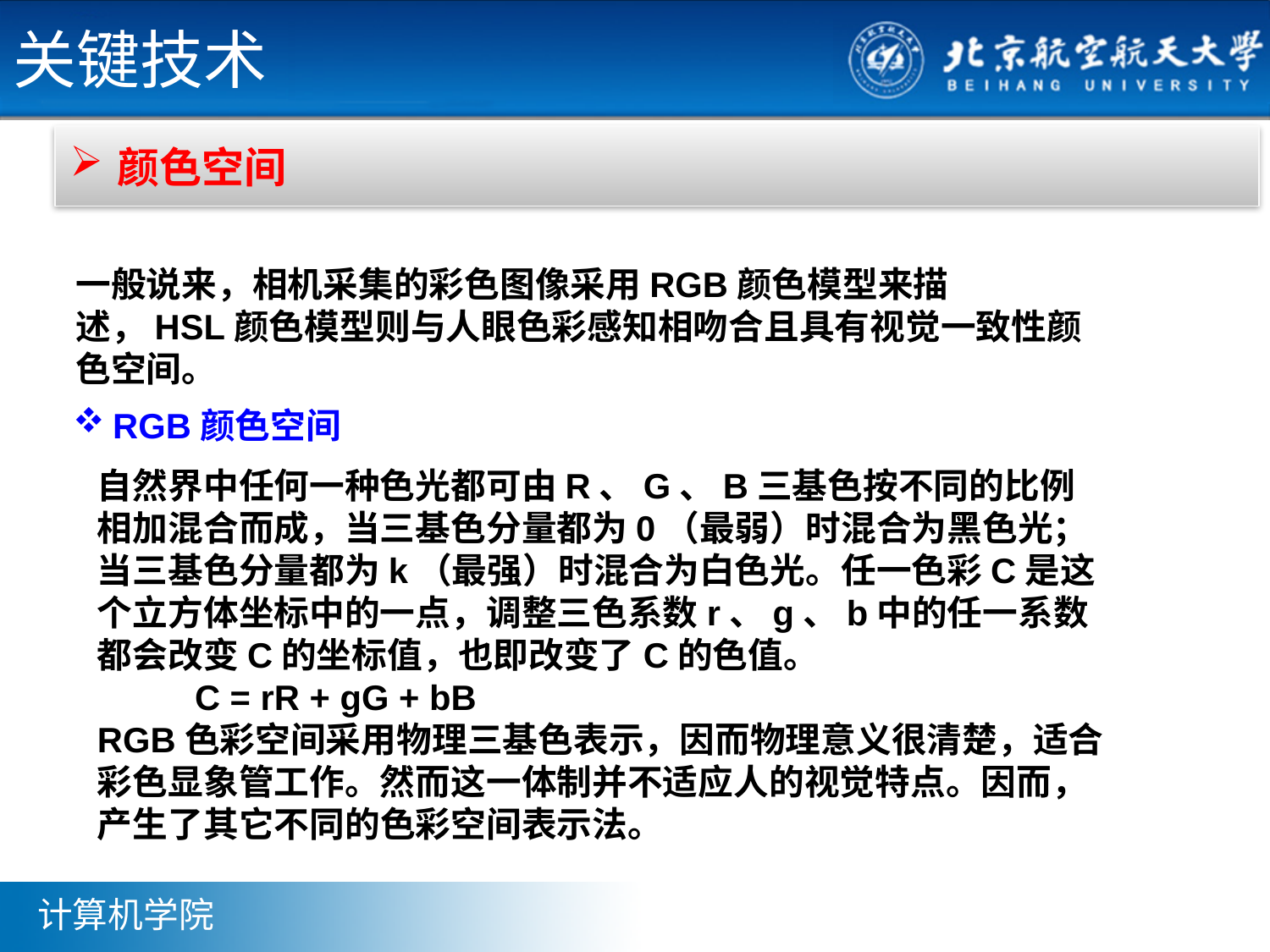

# 关键技术
颜色空间
一般说来，相机采集的彩色图像采用RGB颜色模型来描述，HSL颜色模型则与人眼色彩感知相吻合且具有视觉一致性颜色空间。
RGB颜色空间
自然界中任何一种色光都可由R、G、B三基色按不同的比例相加混合而成，当三基色分量都为0（最弱）时混合为黑色光；当三基色分量都为k（最强）时混合为白色光。任一色彩C是这个立方体坐标中的一点，调整三色系数r、g、b中的任一系数都会改变C的坐标值，也即改变了C的色值。
          C = rR + gG + bB
RGB色彩空间采用物理三基色表示，因而物理意义很清楚，适合彩色显象管工作。然而这一体制并不适应人的视觉特点。因而，产生了其它不同的色彩空间表示法。